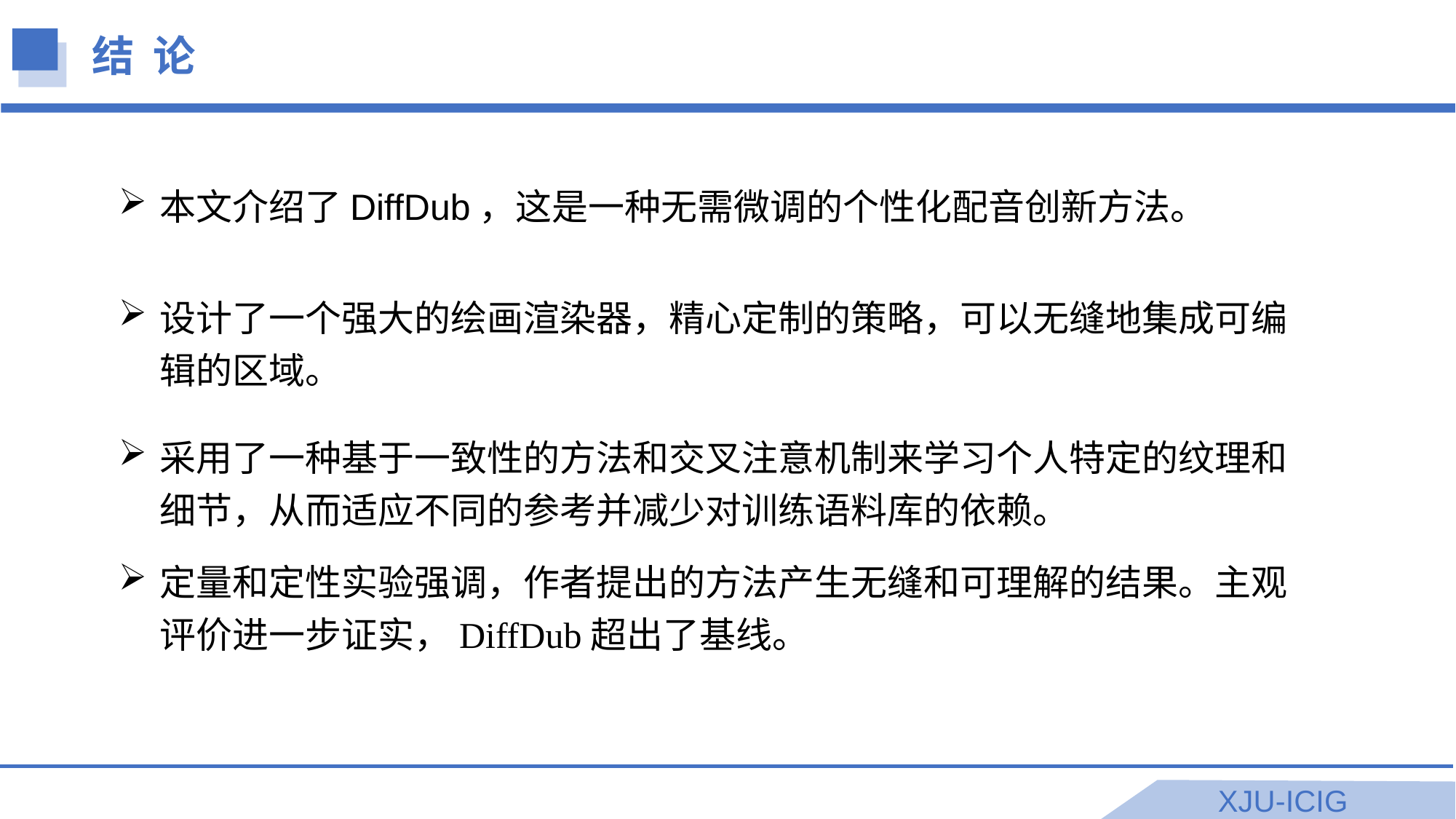

结  论

本文介绍了DiffDub，这是一种无需微调的个性化配音创新方法。
设计了一个强大的绘画渲染器，精心定制的策略，可以无缝地集成可编辑的区域。
采用了一种基于一致性的方法和交叉注意机制来学习个人特定的纹理和细节，从而适应不同的参考并减少对训练语料库的依赖。
定量和定性实验强调，作者提出的方法产生无缝和可理解的结果。主观评价进一步证实，DiffDub超出了基线。
XJU-ICIG